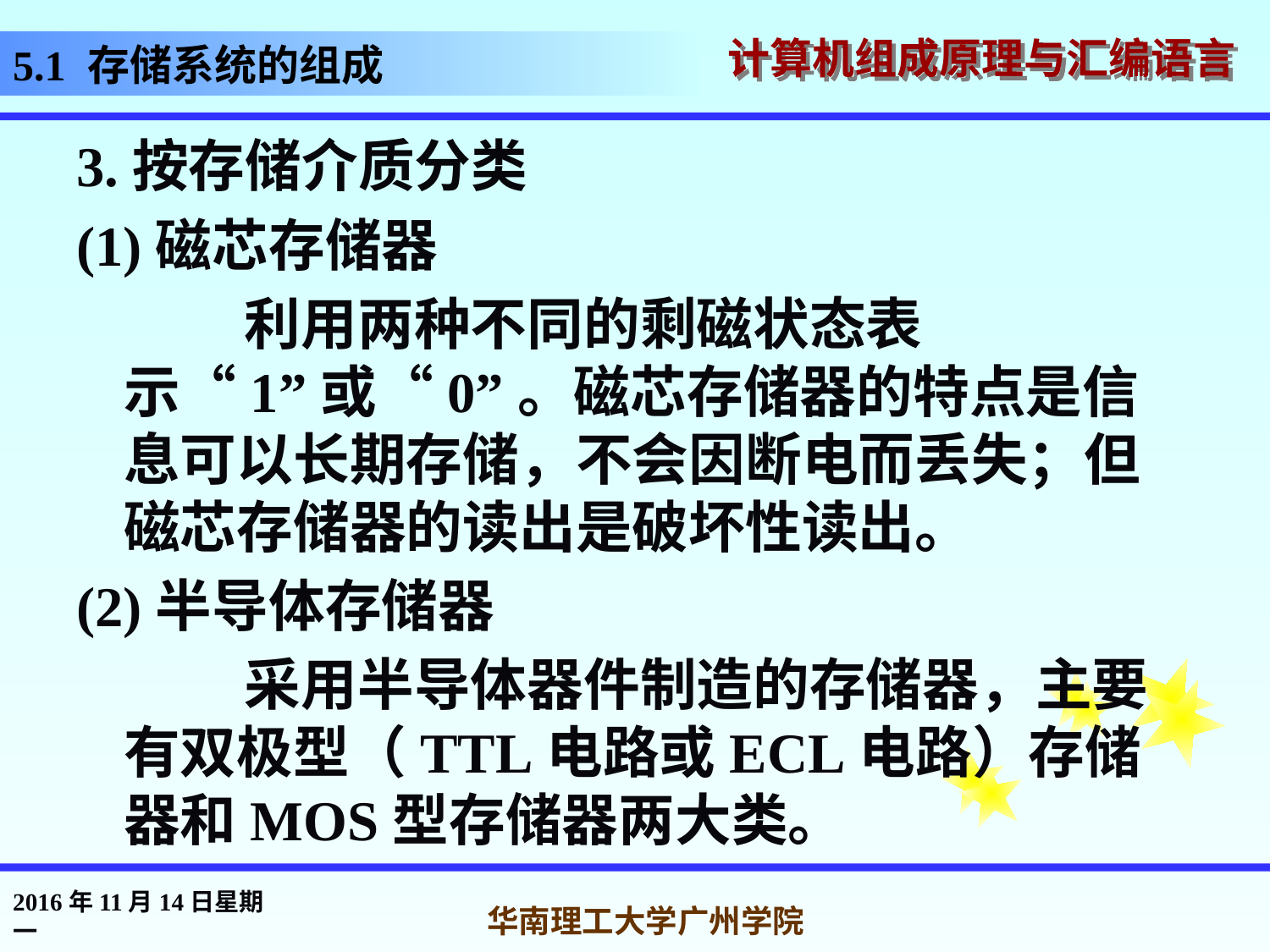

# 5.1 存储系统的组成
3.按存储介质分类
(1)磁芯存储器
            利用两种不同的剩磁状态表示“1”或“0”。磁芯存储器的特点是信息可以长期存储，不会因断电而丢失；但磁芯存储器的读出是破坏性读出。
(2)半导体存储器
            采用半导体器件制造的存储器，主要有双极型（TTL电路或ECL电路）存储器和MOS型存储器两大类。
2016年11月14日星期一
华南理工大学广州学院